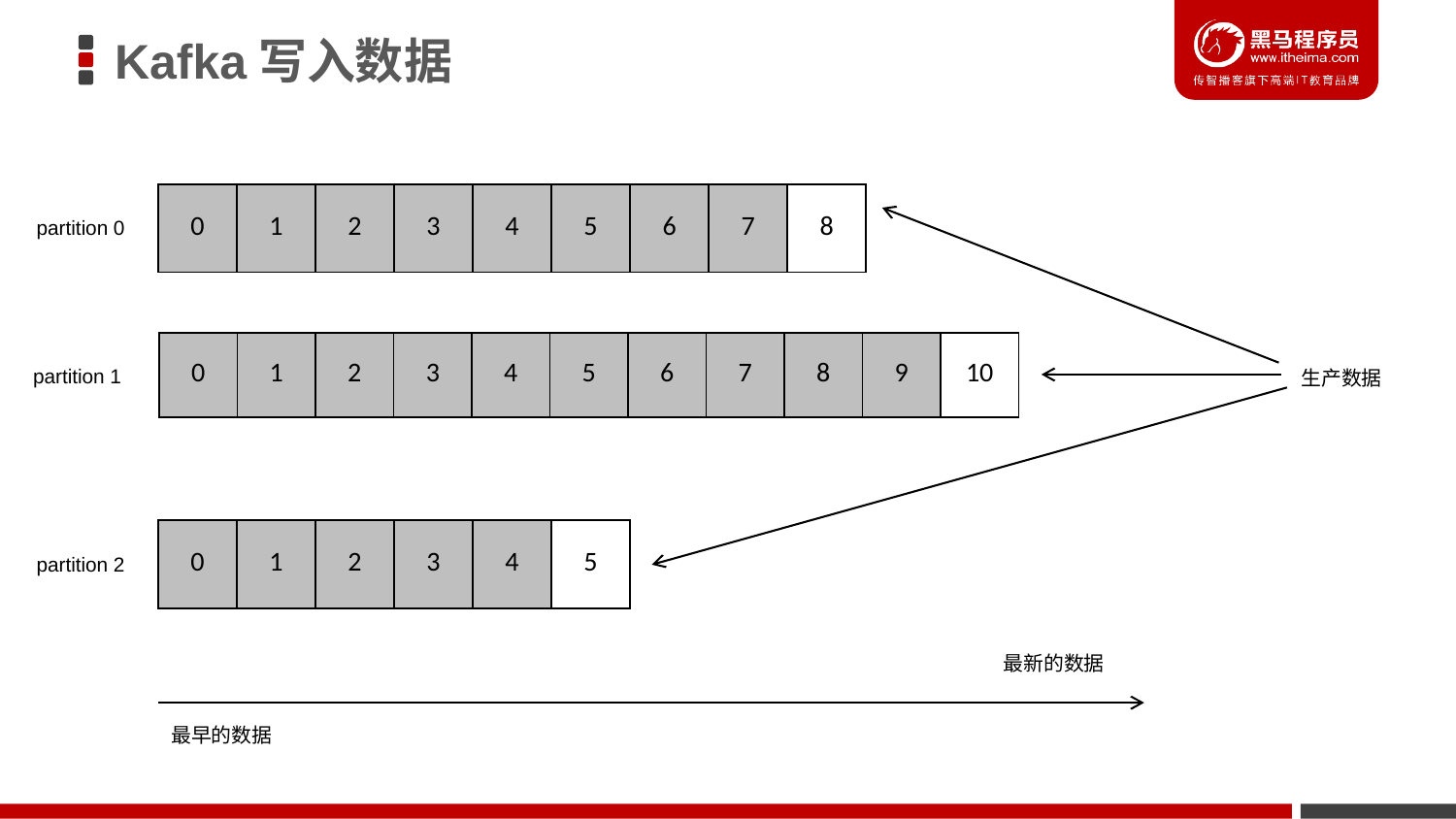

# Kafka写入数据
| 0 | 1 | 2 | 3 | 4 | 5 | 6 | 7 | 8 |
| --- | --- | --- | --- | --- | --- | --- | --- | --- |
partition 0
| 0 | 1 | 2 | 3 | 4 | 5 | 6 | 7 | 8 | 9 | 10 |
| --- | --- | --- | --- | --- | --- | --- | --- | --- | --- | --- |
partition 1
生产数据
| 0 | 1 | 2 | 3 | 4 | 5 |
| --- | --- | --- | --- | --- | --- |
partition 2
最新的数据
最早的数据